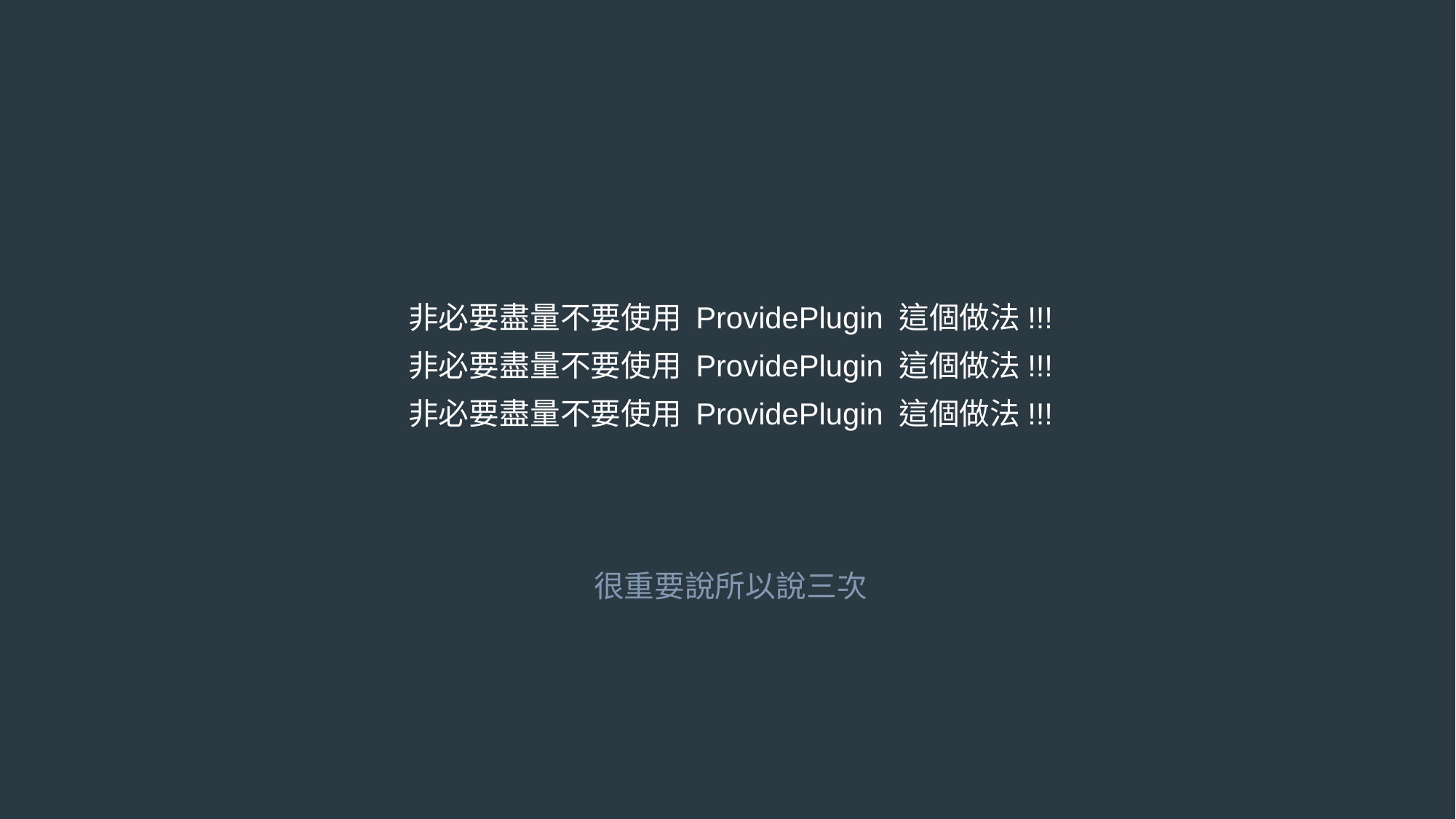

非必要盡量不要使用 ProvidePlugin 這個做法!!!
非必要盡量不要使用 ProvidePlugin 這個做法!!!
非必要盡量不要使用 ProvidePlugin 這個做法!!!
很重要說所以說三次